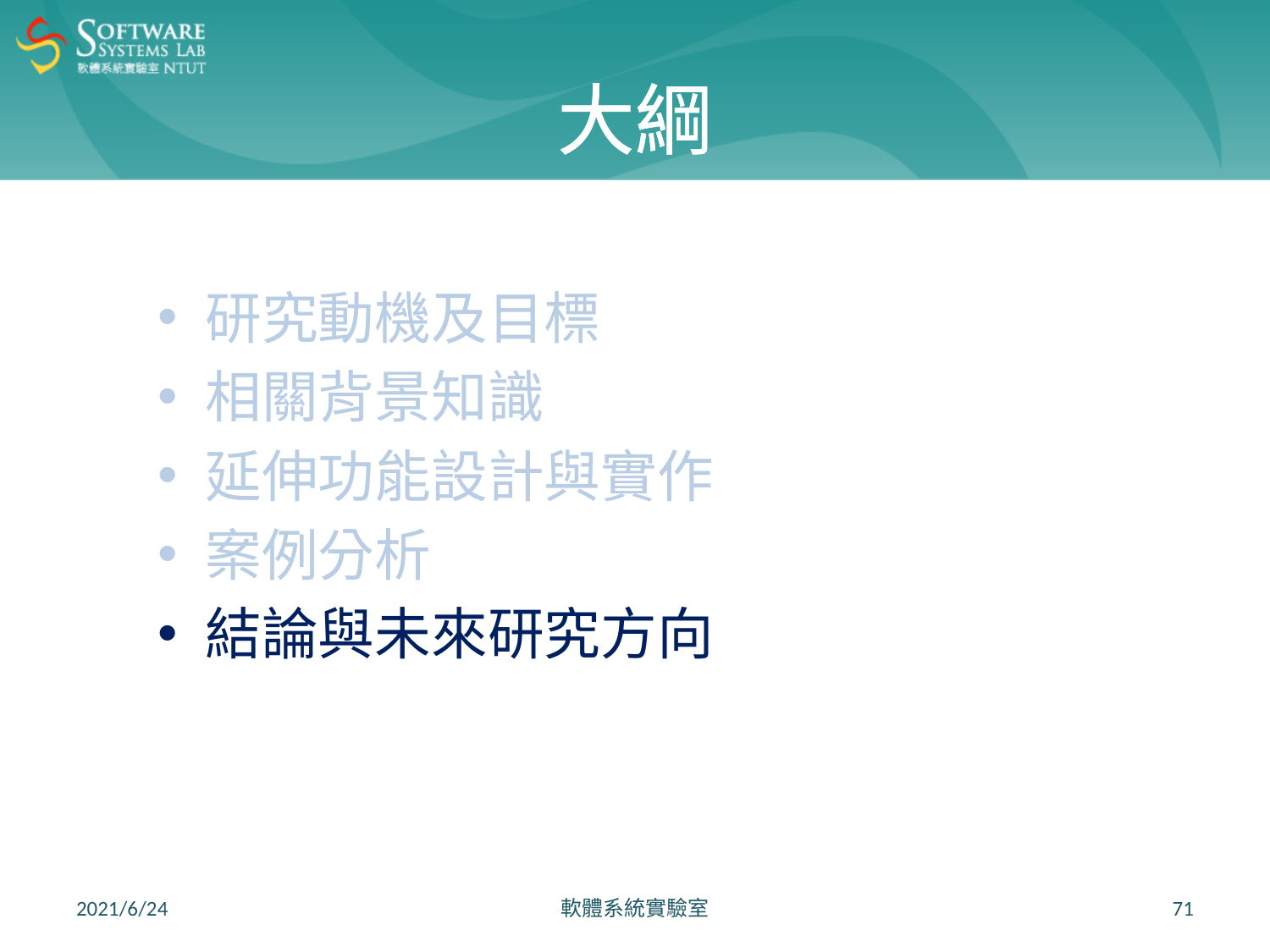

# 大綱
研究動機及目標
相關背景知識
延伸功能設計與實作
案例分析
結論與未來研究方向
2021/6/24
軟體系統實驗室
71